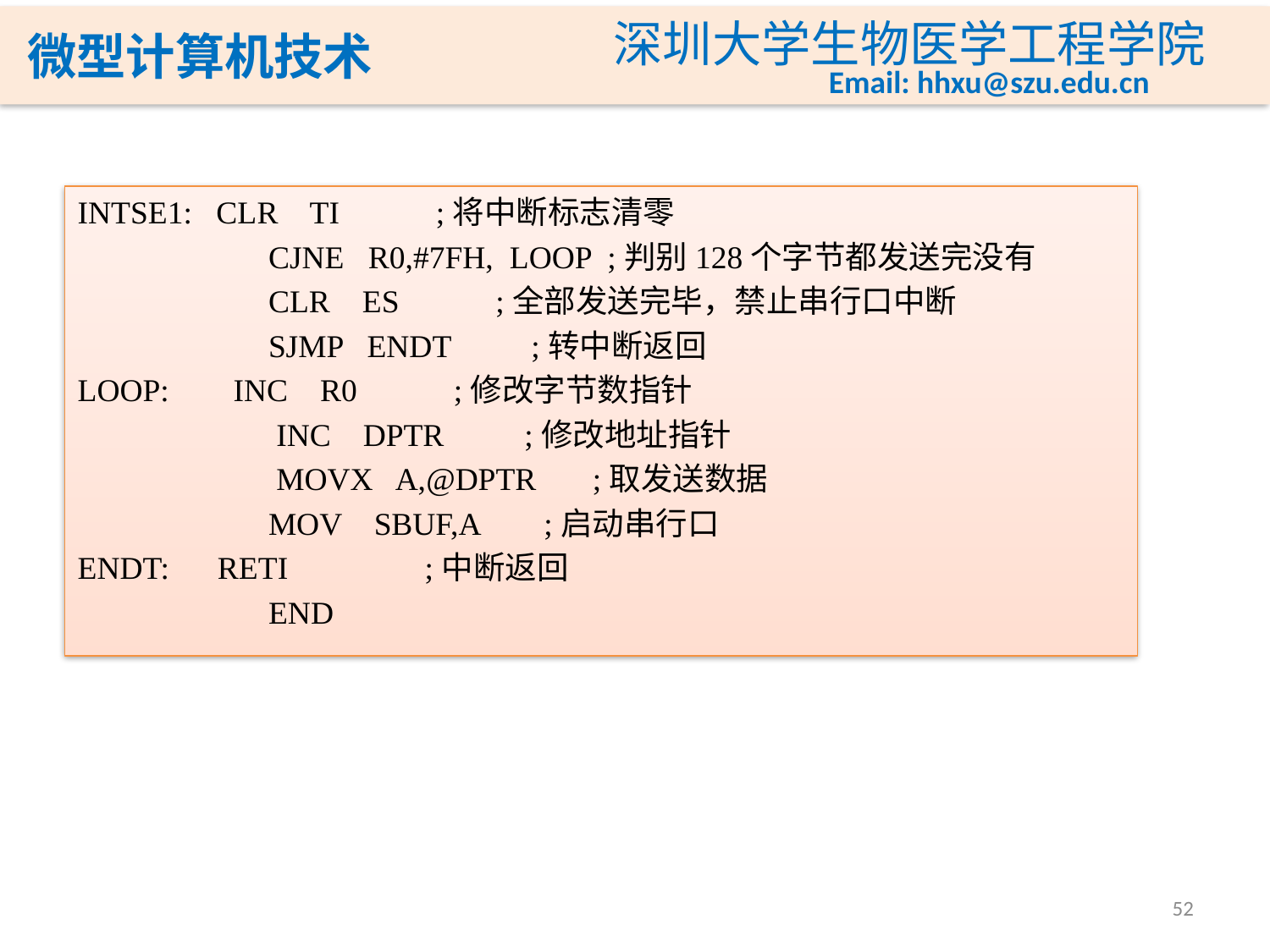

INTSE1:   CLR    TI            ;将中断标志清零
     	   	  CJNE   R0,#7FH,  LOOP  ;判别128个字节都发送完没有
      	  CLR    ES            ;全部发送完毕，禁止串行口中断
      	  SJMP   ENDT          ;转中断返回
LOOP:        INC    R0            ;修改字节数指针
     		   INC    DPTR          ;修改地址指针
       	   MOVX   A,@DPTR       ;取发送数据
        	  MOV    SBUF,A        ;启动串行口
ENDT:      RETI                 ;中断返回
        	  END
52